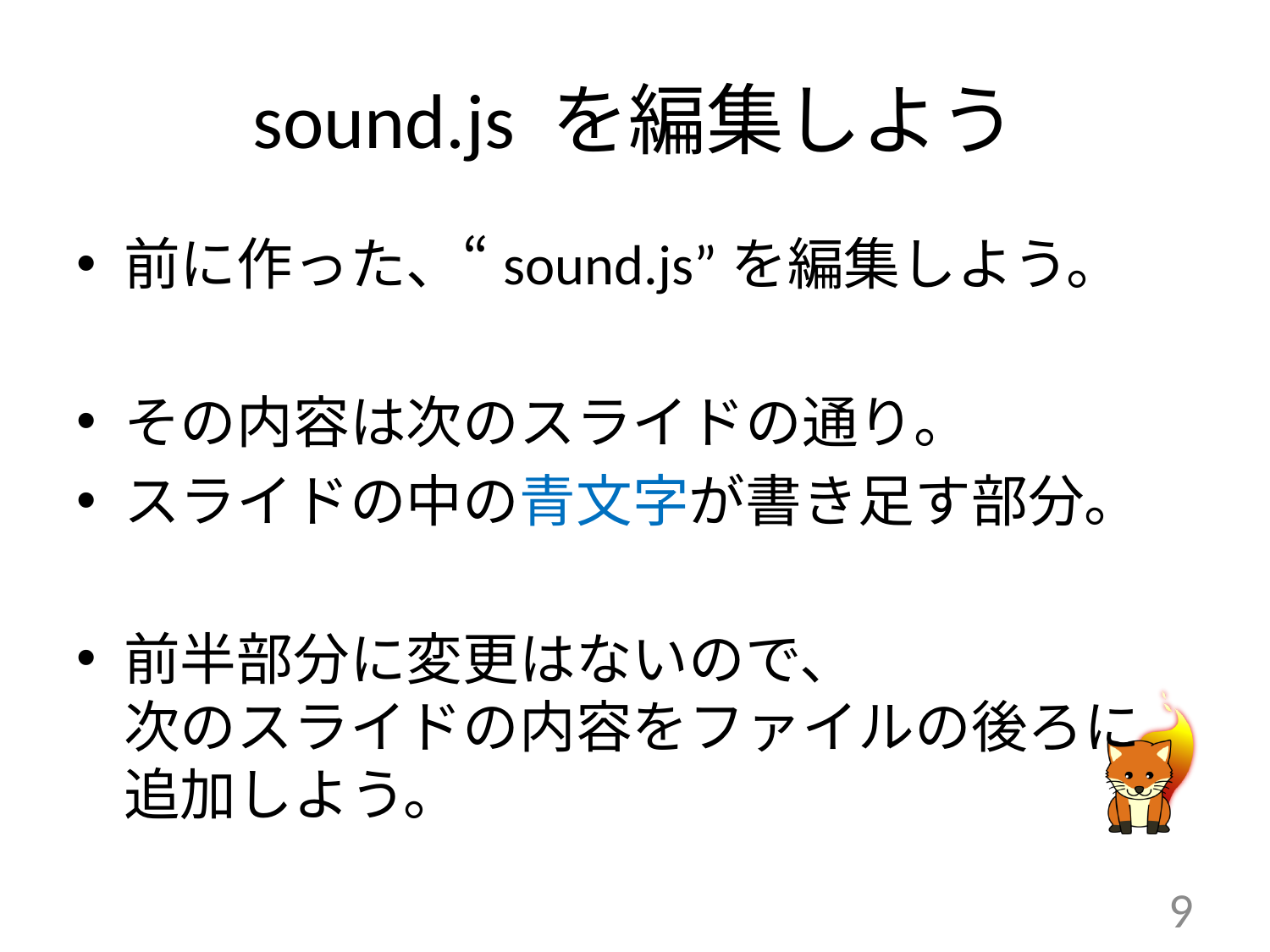

# sound.js を編集しよう
前に作った、“sound.js”を編集しよう。

その内容は次のスライドの通り。
スライドの中の青文字が書き足す部分。

前半部分に変更はないので、
次のスライドの内容をファイルの後ろに
追加しよう。

9